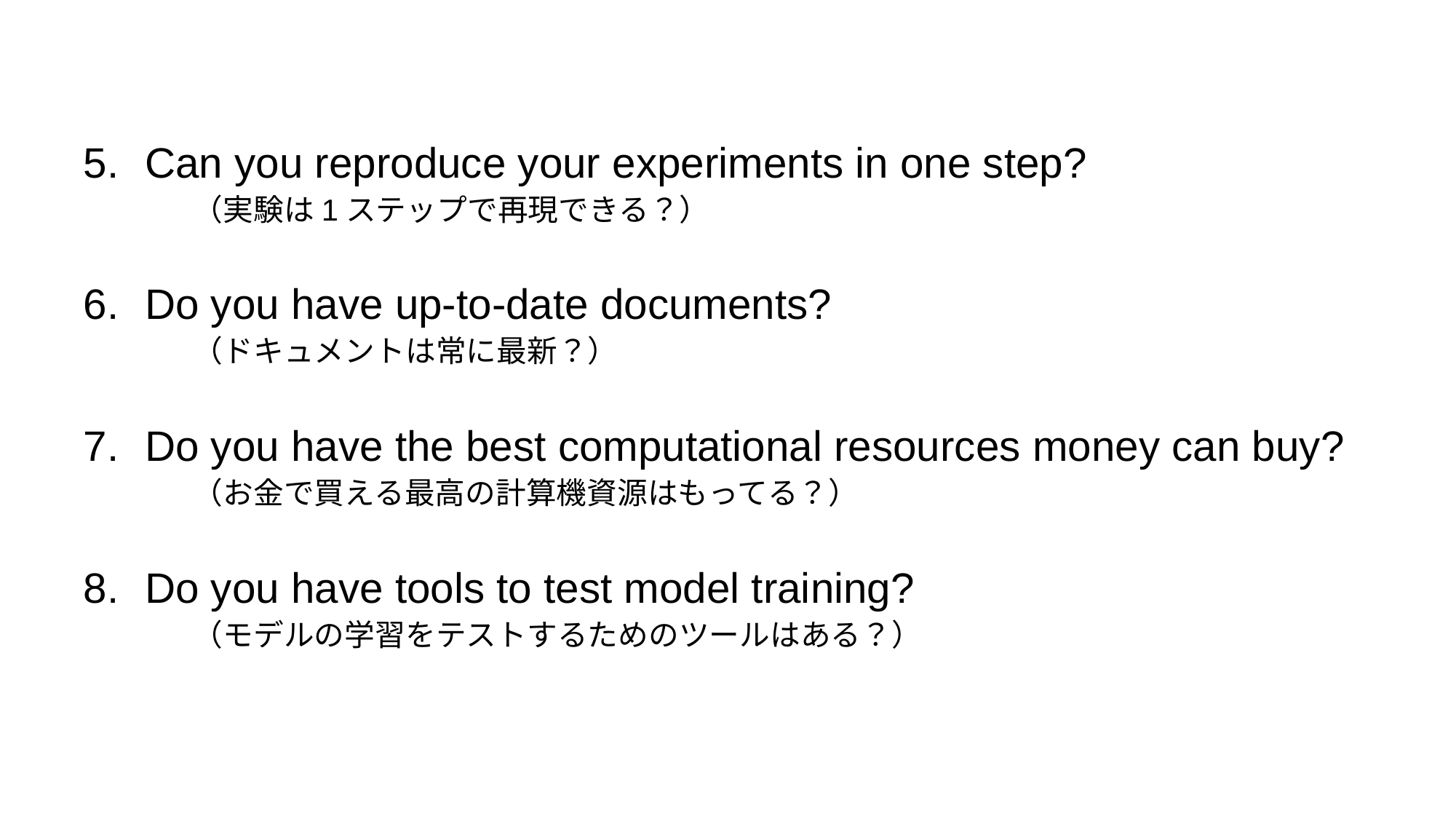

Can you reproduce your experiments in one step?
（実験は1ステップで再現できる？）

Do you have up-to-date documents?
（ドキュメントは常に最新？）

Do you have the best computational resources money can buy?
（お金で買える最高の計算機資源はもってる？）

Do you have tools to test model training?
（モデルの学習をテストするためのツールはある？）